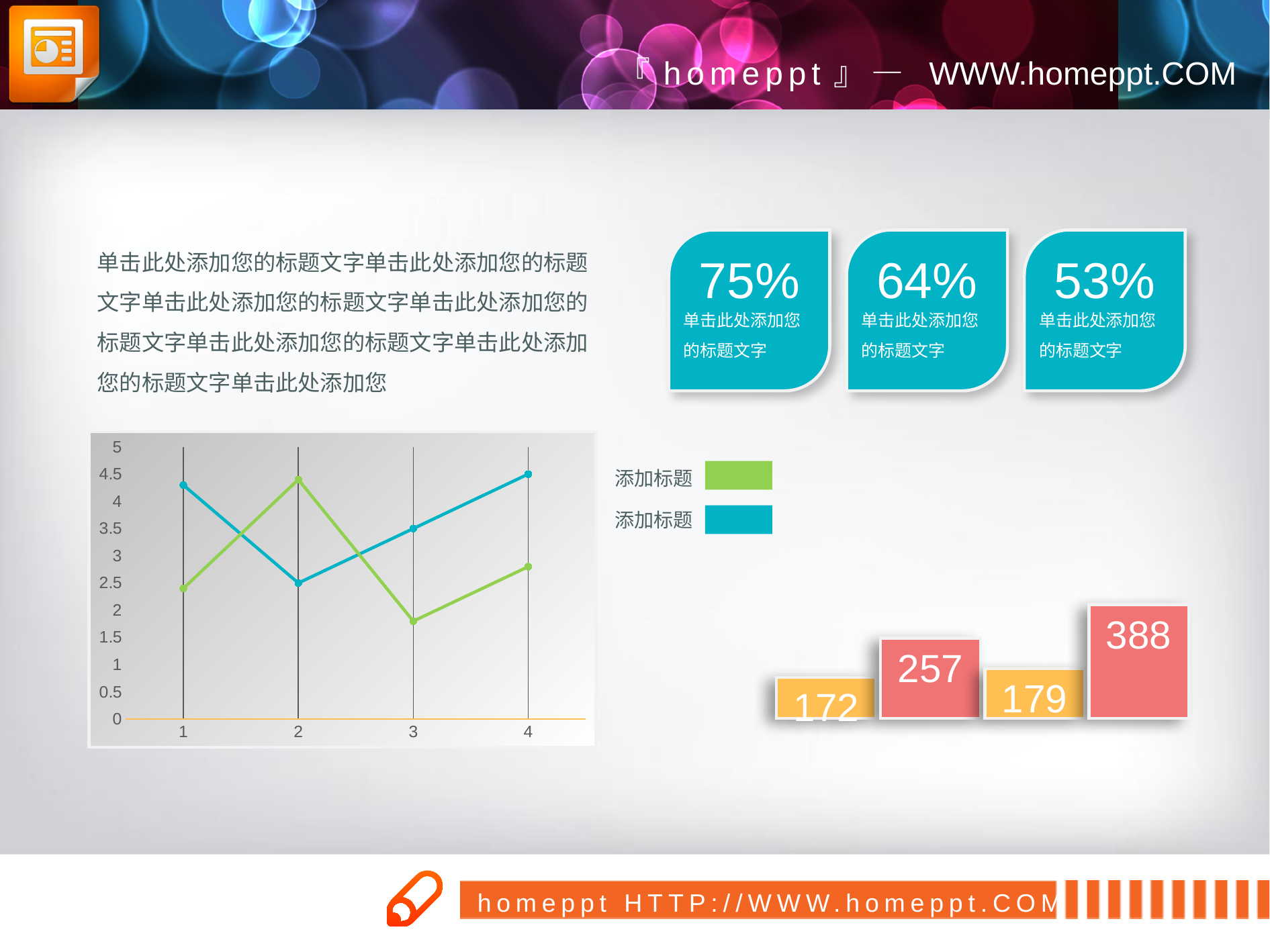

单击此处添加您的标题文字单击此处添加您的标题文字单击此处添加您的标题文字单击此处添加您的标题文字单击此处添加您的标题文字单击此处添加您的标题文字单击此处添加您
75%
单击此处添加您的标题文字
64%
单击此处添加您的标题文字
53%
单击此处添加您的标题文字

### Chart

| Category |  |  |  |
|---|---|---|---|
添加标题

添加标题

388
257
179
172